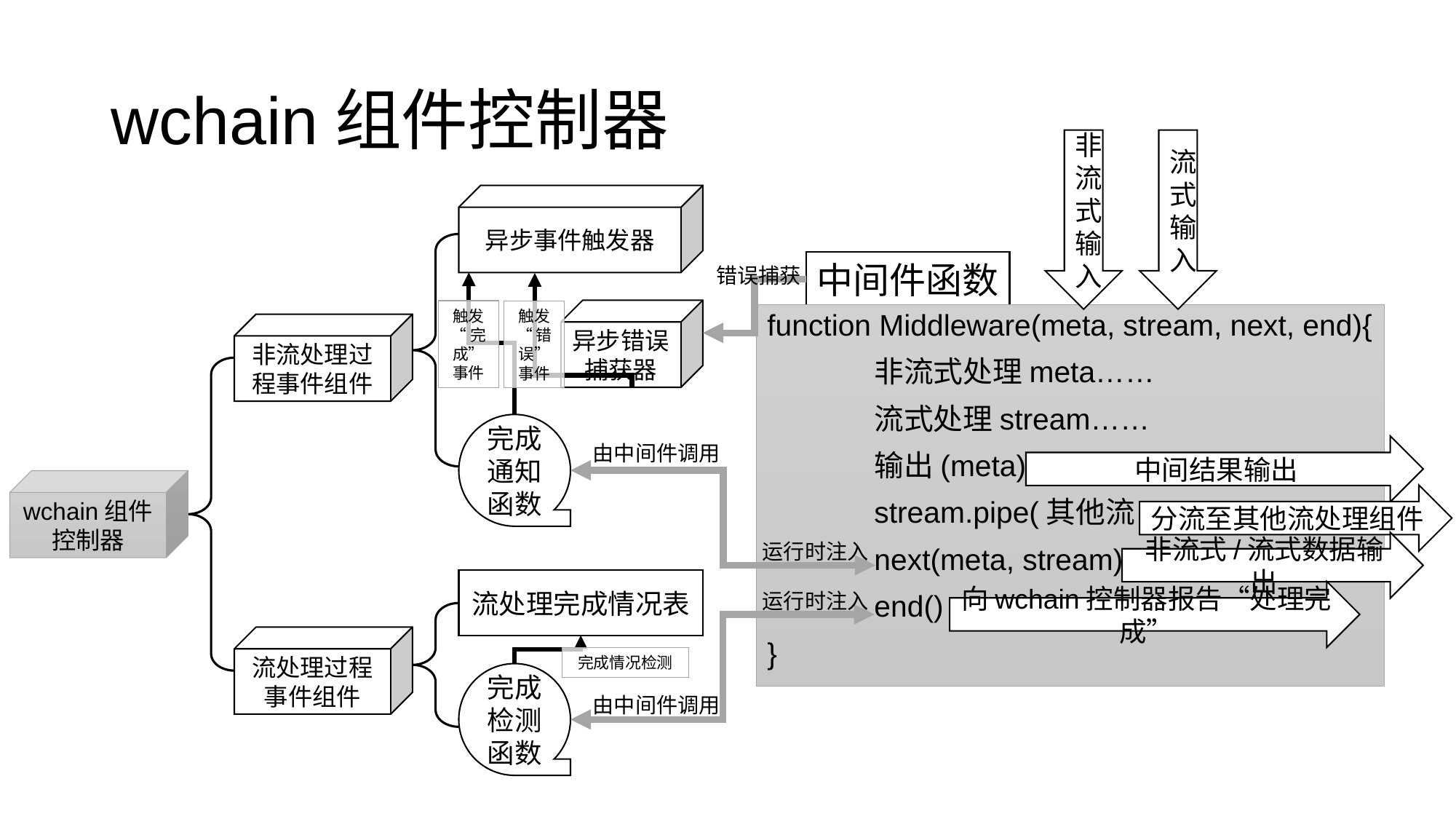

# wchain组件控制器
非流式输入
流式输入
异步事件触发器

异步错误捕获器
非流处理过程事件组件

完成通知函数
wchain组件控制器
流处理完成情况表

流处理过程事件组件
完成检测函数
中间件函数
错误捕获
触发
“完成”
事件
触发
“错误”
事件
function Middleware(meta, stream, next, end){
	非流式处理meta……
	流式处理stream……
	输出(meta)
	stream.pipe(其他流)
 	next(meta, stream)
	end()
}
由中间件调用
中间结果输出
分流至其他流处理组件
非流式/流式数据输出
运行时注入
向wchain控制器报告“处理完成”
运行时注入
完成情况检测
由中间件调用